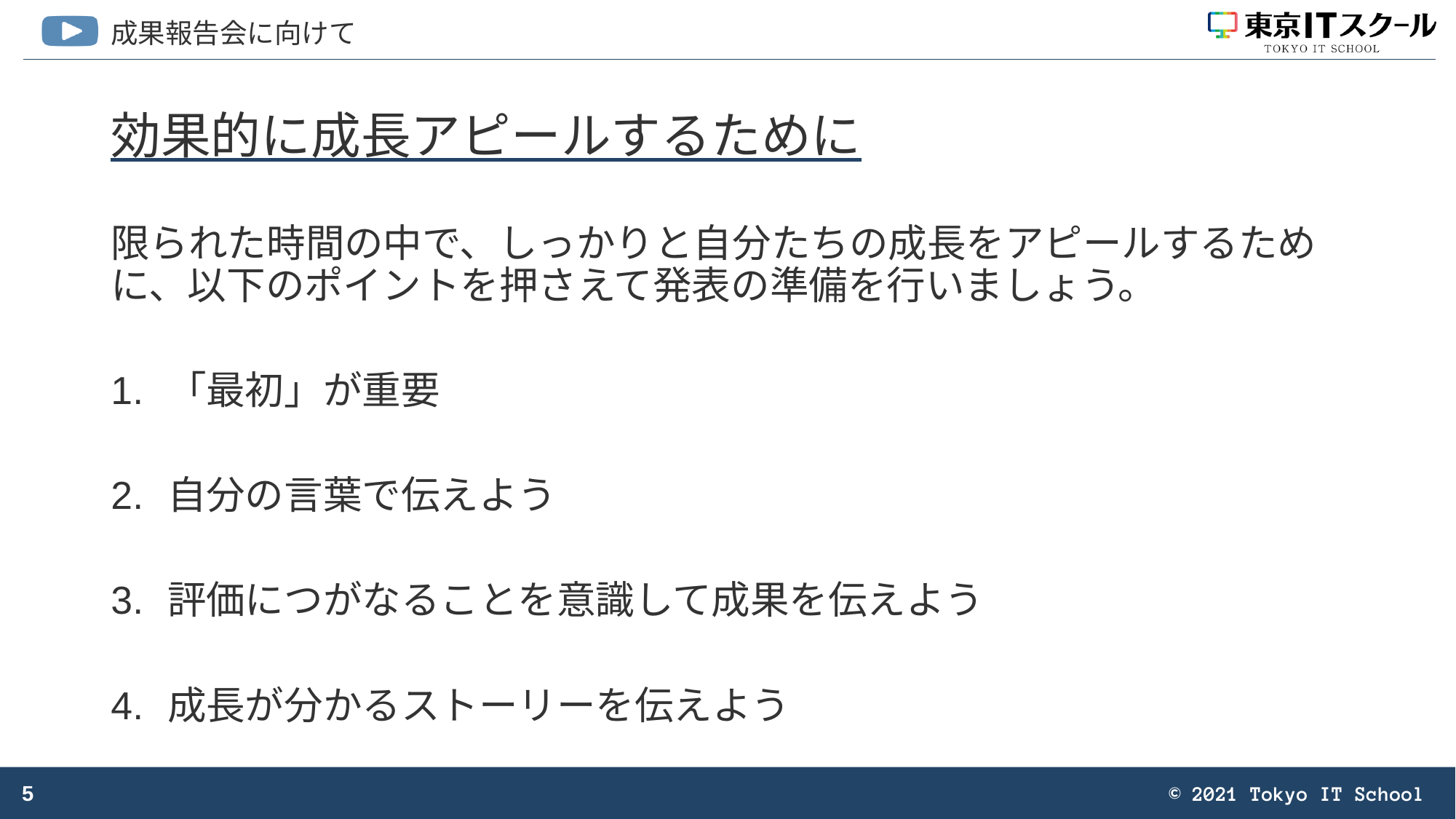

# 効果的に成長アピールするために
限られた時間の中で、しっかりと自分たちの成長をアピールするために、以下のポイントを押さえて発表の準備を行いましょう。

「最初」が重要

自分の言葉で伝えよう

評価につがなることを意識して成果を伝えよう

成長が分かるストーリーを伝えよう
5